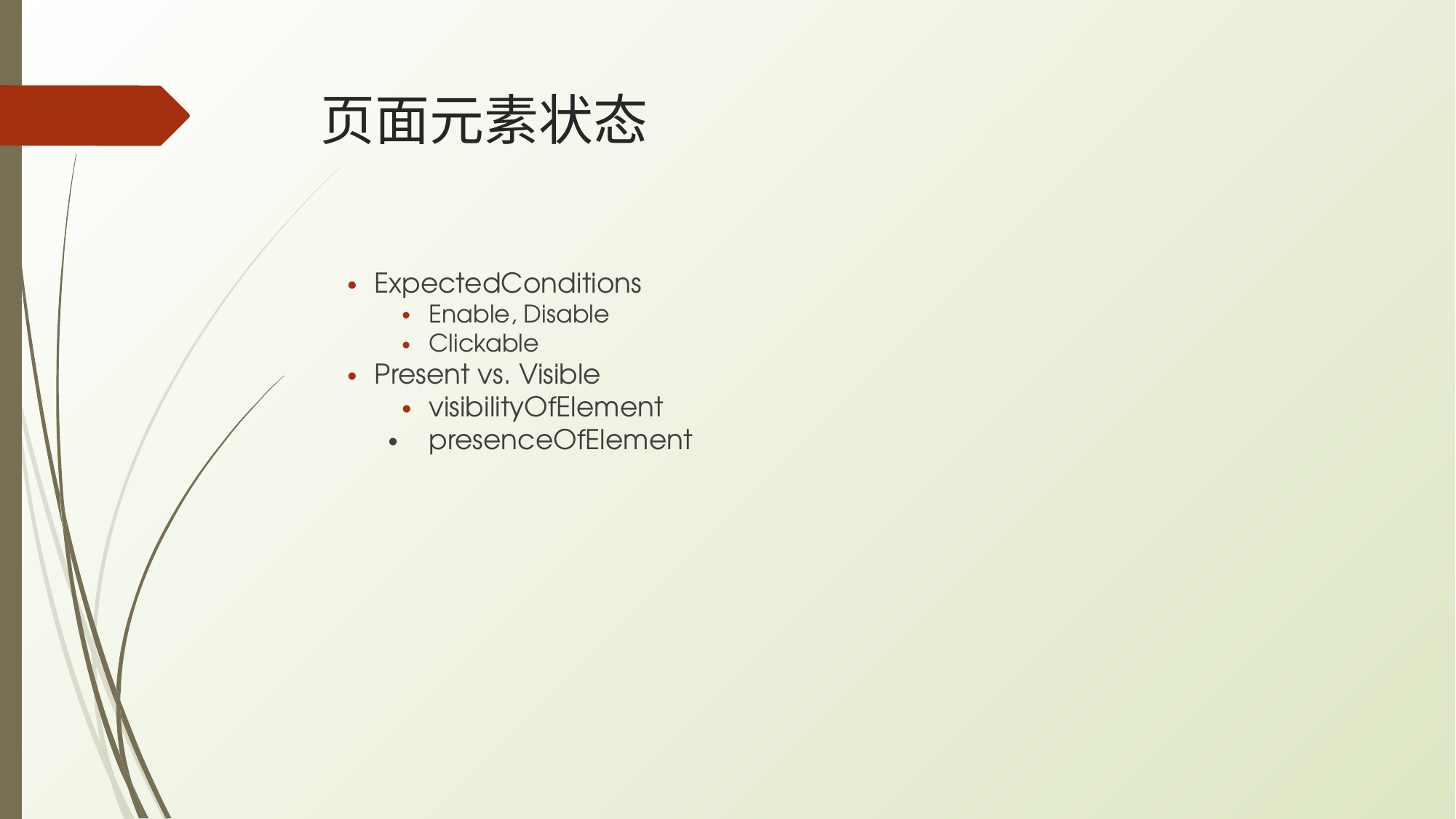

# 页面元素状态
ExpectedConditions
Enable, Disable
Clickable
Present vs. Visible
visibilityOfElement
presenceOfElement